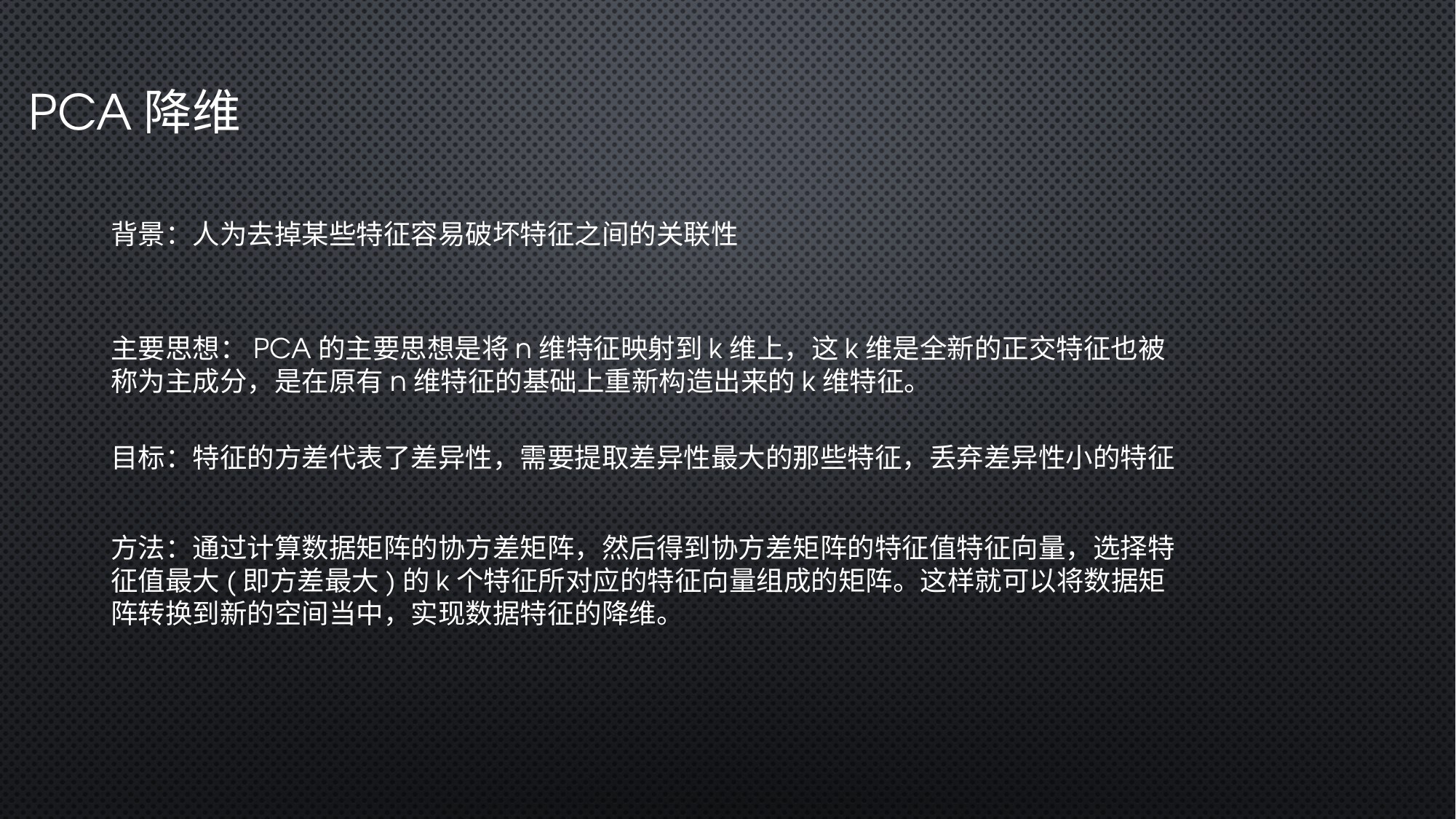

# PCA降维
背景：人为去掉某些特征容易破坏特征之间的关联性
主要思想：PCA的主要思想是将n维特征映射到k维上，这k维是全新的正交特征也被称为主成分，是在原有n维特征的基础上重新构造出来的k维特征。
目标：特征的方差代表了差异性，需要提取差异性最大的那些特征，丢弃差异性小的特征
方法：通过计算数据矩阵的协方差矩阵，然后得到协方差矩阵的特征值特征向量，选择特征值最大(即方差最大)的k个特征所对应的特征向量组成的矩阵。这样就可以将数据矩阵转换到新的空间当中，实现数据特征的降维。